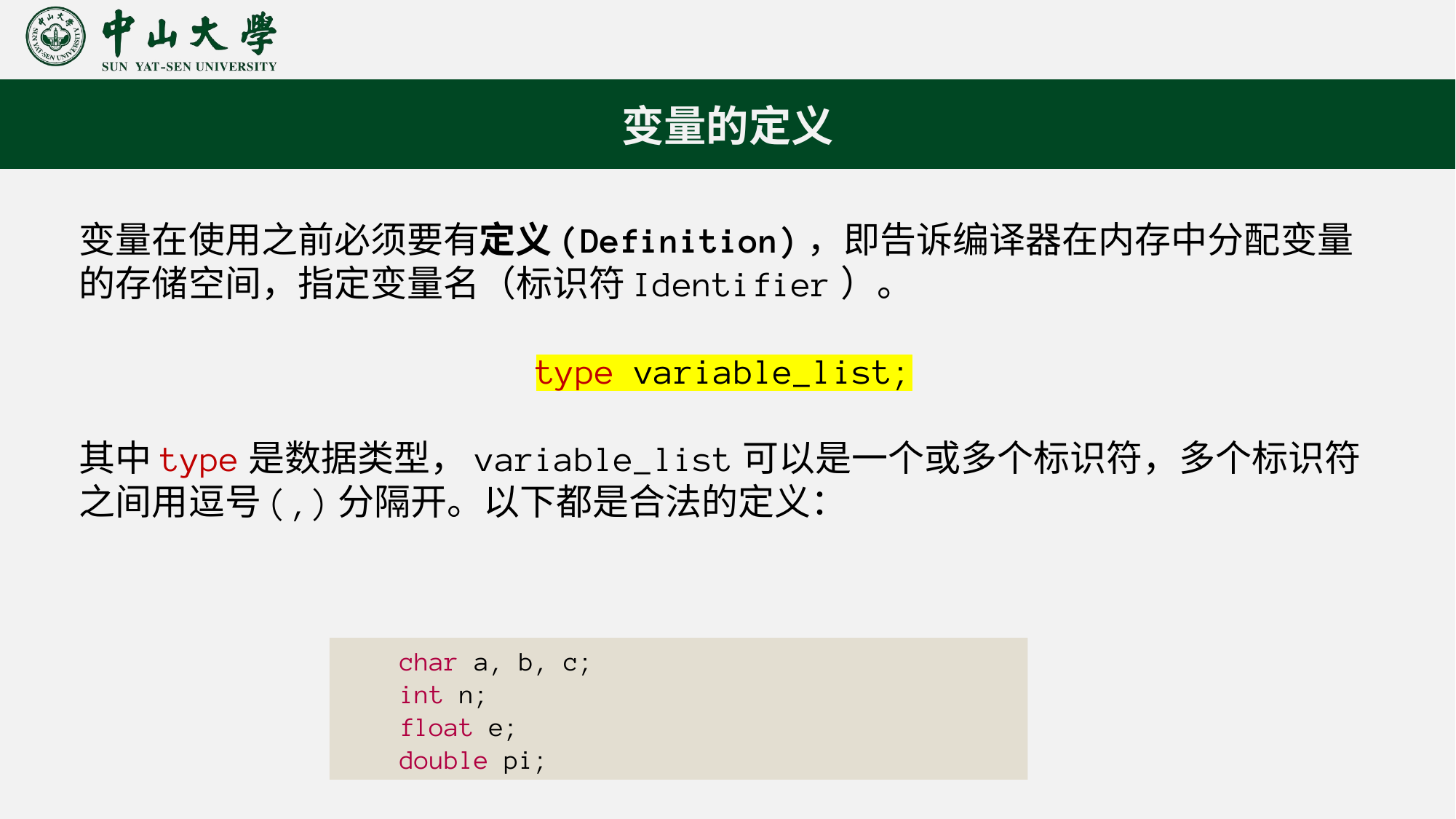

变量的定义
变量在使用之前必须要有定义(Definition)，即告诉编译器在内存中分配变量的存储空间，指定变量名（标识符Identifier）。

type variable_list;

其中type是数据类型，variable_list可以是一个或多个标识符，多个标识符之间用逗号(,)分隔开。以下都是合法的定义：
    char a, b, c;
    int n;
    float e;
    double pi;